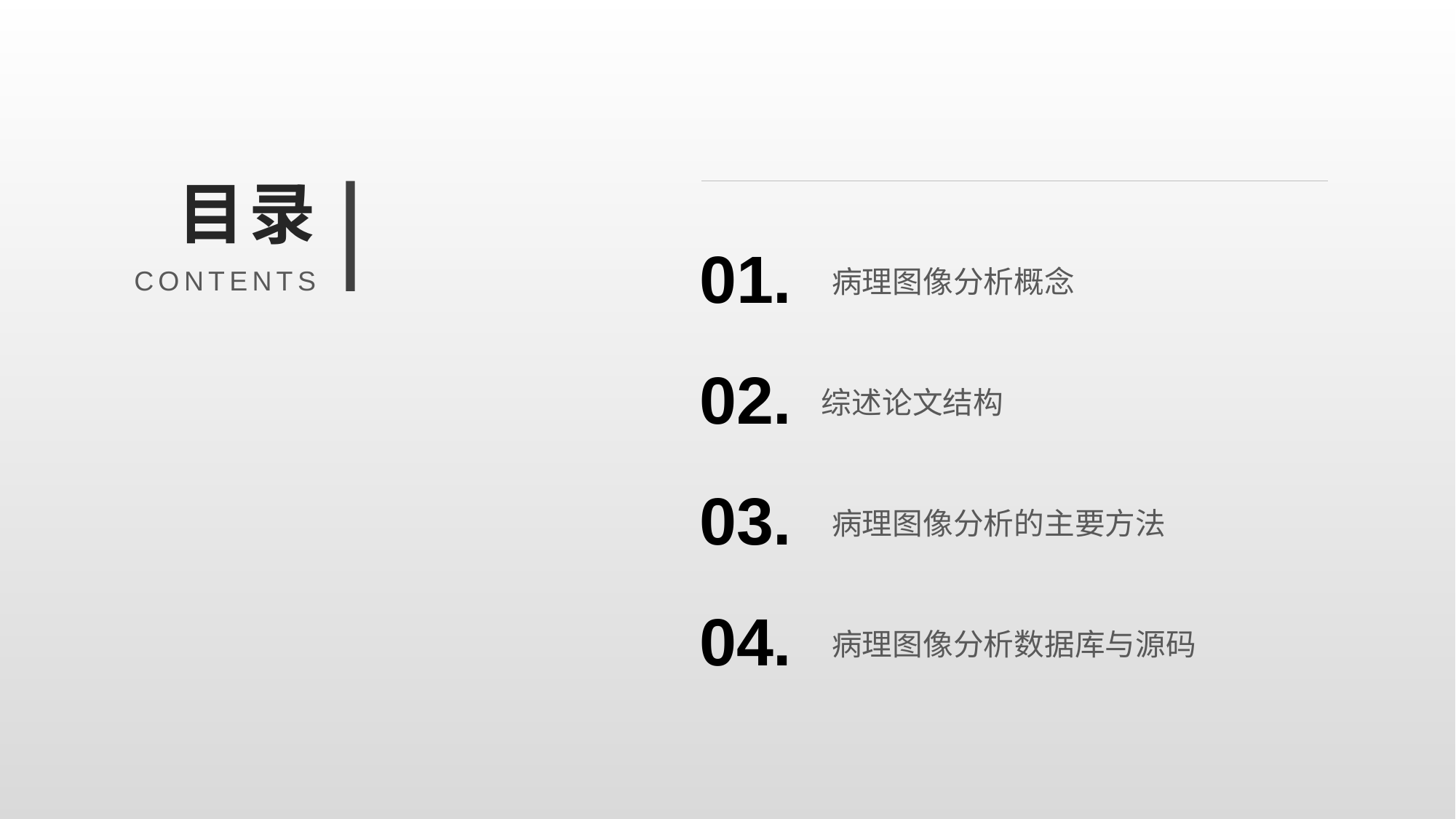

目录

01.
病理图像分析概念
CONTENTS
02.
综述论文结构
03.
病理图像分析的主要方法
04.
病理图像分析数据库与源码